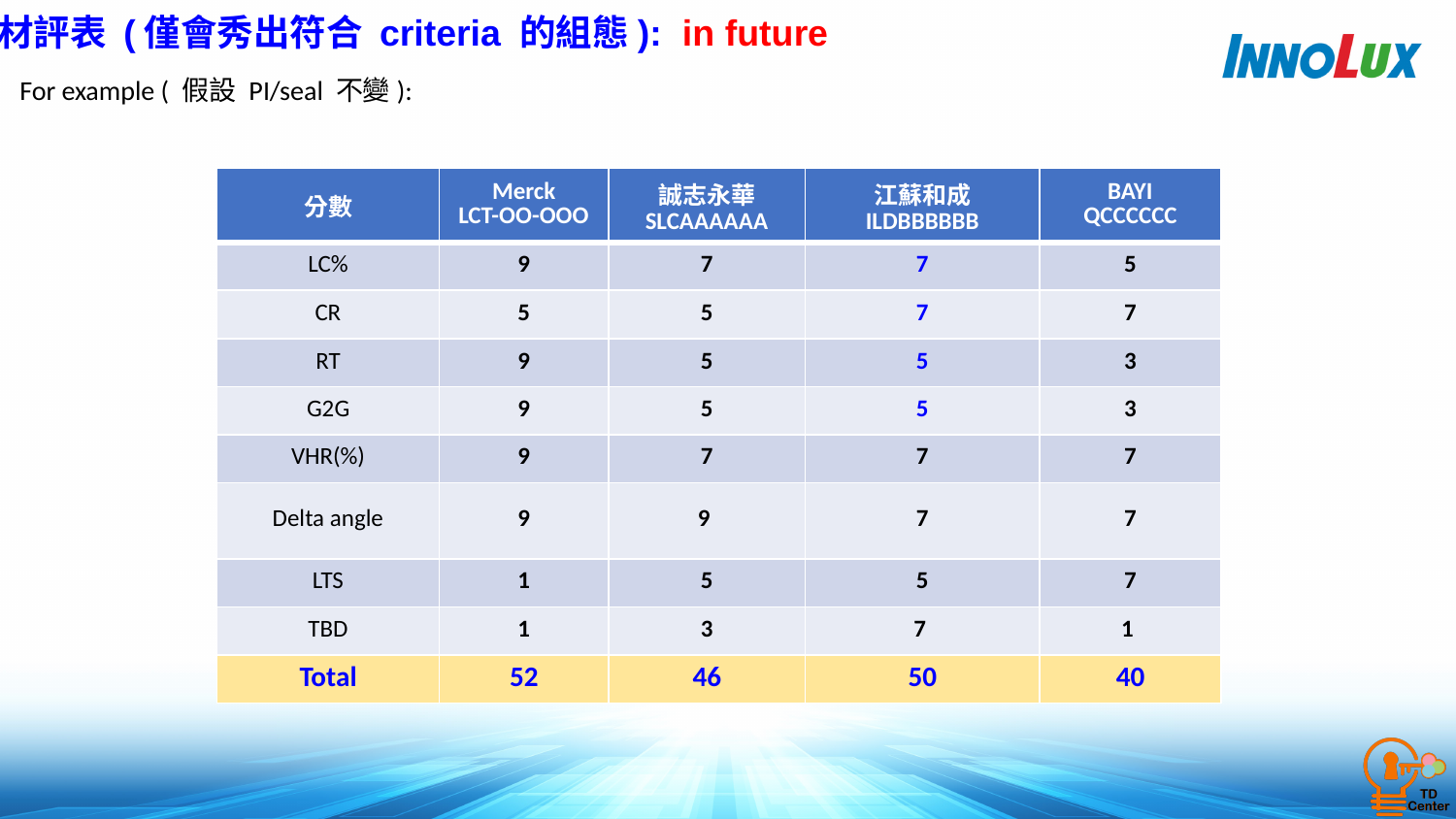

材評表 (僅會秀出符合 criteria 的組態):  in future
For example ( 假設 PI/seal 不變):
| 分數 | Merck LCT-OO-OOO | 誠志永華 SLCAAAAAA | 江蘇和成 ILDBBBBBB | BAYI QCCCCCC |
| --- | --- | --- | --- | --- |
| LC% | 9 | 7 | 7 | 5 |
| CR | 5 | 5 | 7 | 7 |
| RT | 9 | 5 | 5 | 3 |
| G2G | 9 | 5 | 5 | 3 |
| VHR(%) | 9 | 7 | 7 | 7 |
| Delta angle | 9 | 9 | 7 | 7 |
| LTS | 1 | 5 | 5 | 7 |
| TBD | 1 | 3 | 7 | 1 |
| Total | 52 | 46 | 50 | 40 |